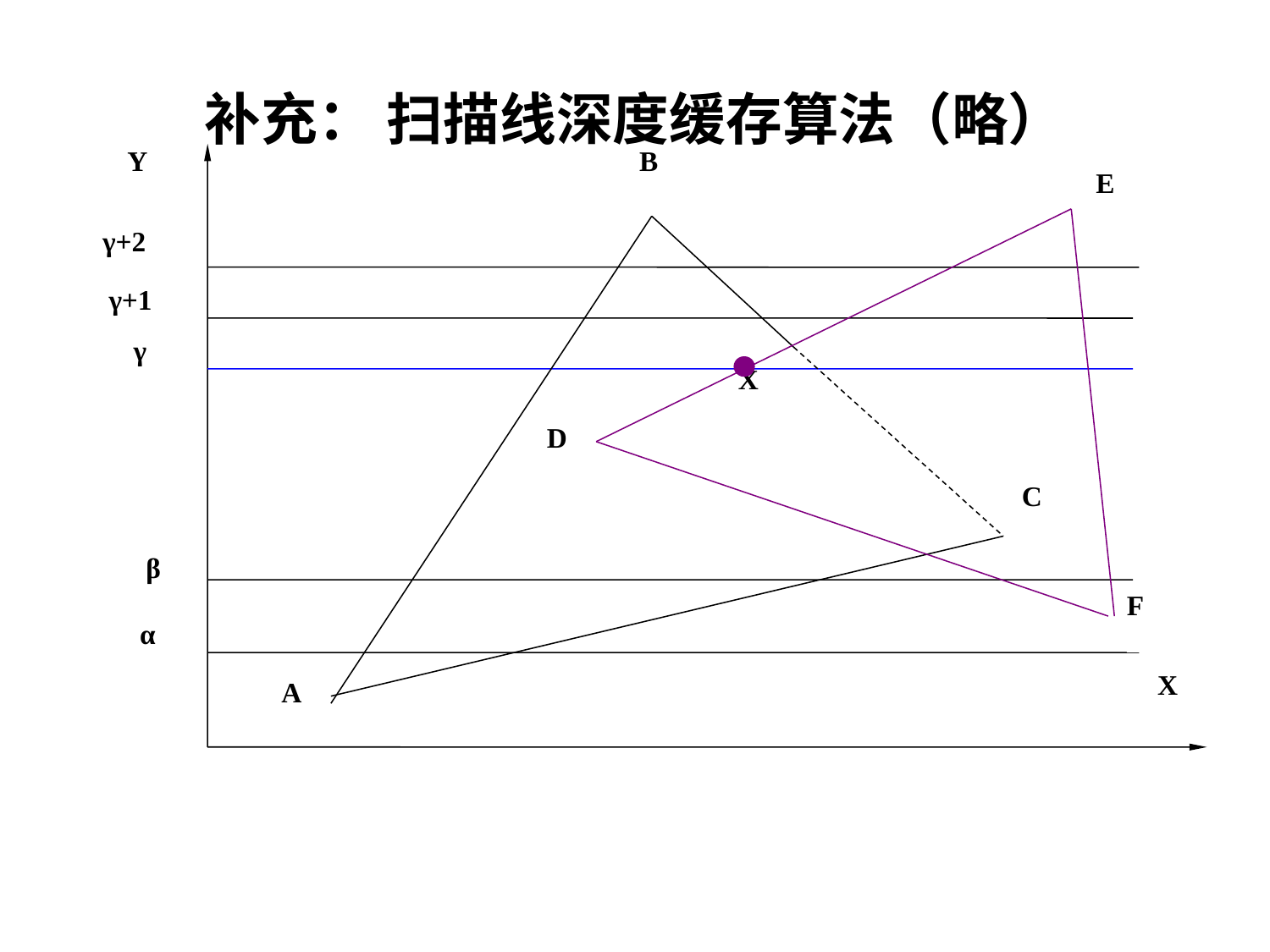

# 补充： 扫描线深度缓存算法（略）

Y
B

E

γ+2

γ+1

γ

X

D

C

β

F
α

X
A